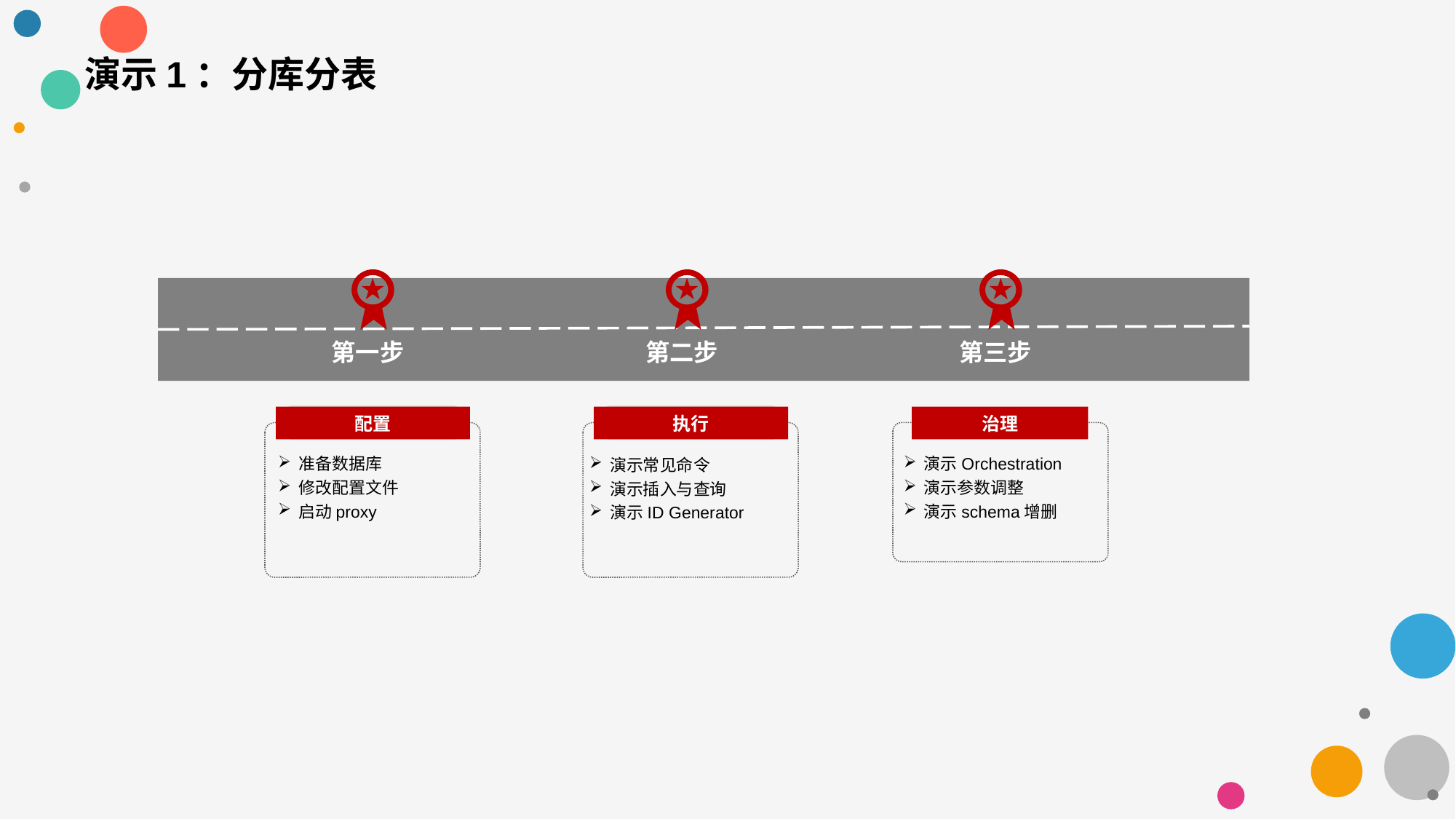

演示1：分库分表

第一步
第二步
第三步
配置

执行

治理

演示Orchestration
演示参数调整
演示schema增删
准备数据库
修改配置文件
启动proxy
演示常见命令
演示插入与查询
演示ID Generator